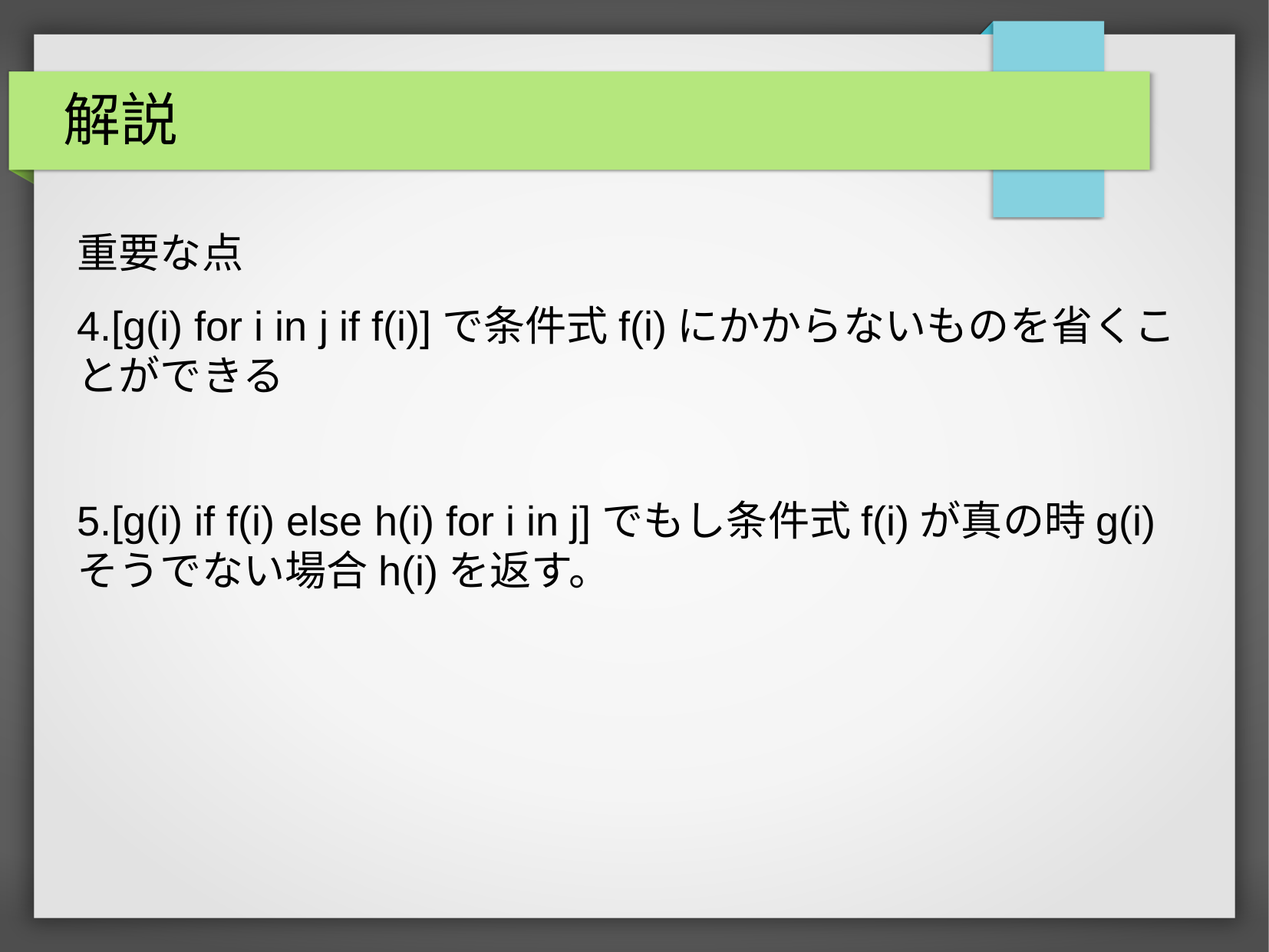

解説
重要な点
4.[g(i) for i in j if f(i)]で条件式f(i)にかからないものを省くことができる

5.[g(i) if f(i) else h(i) for i in j]でもし条件式f(i)が真の時g(i)そうでない場合h(i)を返す。